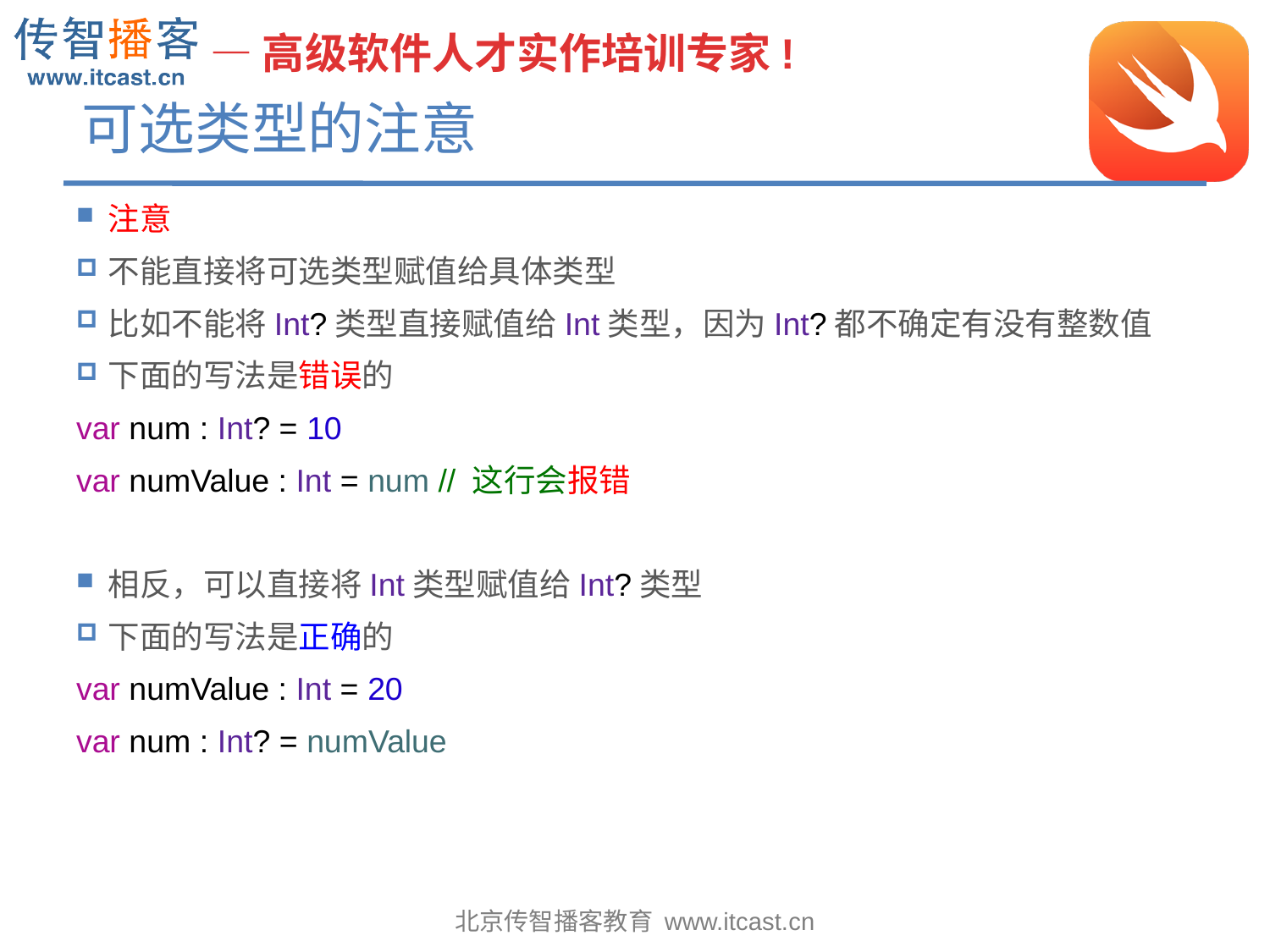

# 可选类型的注意
注意
不能直接将可选类型赋值给具体类型
比如不能将Int?类型直接赋值给Int类型，因为Int?都不确定有没有整数值
下面的写法是错误的
var num : Int? = 10
var numValue : Int = num // 这行会报错

相反，可以直接将Int类型赋值给Int?类型
下面的写法是正确的
var numValue : Int = 20
var num : Int? = numValue